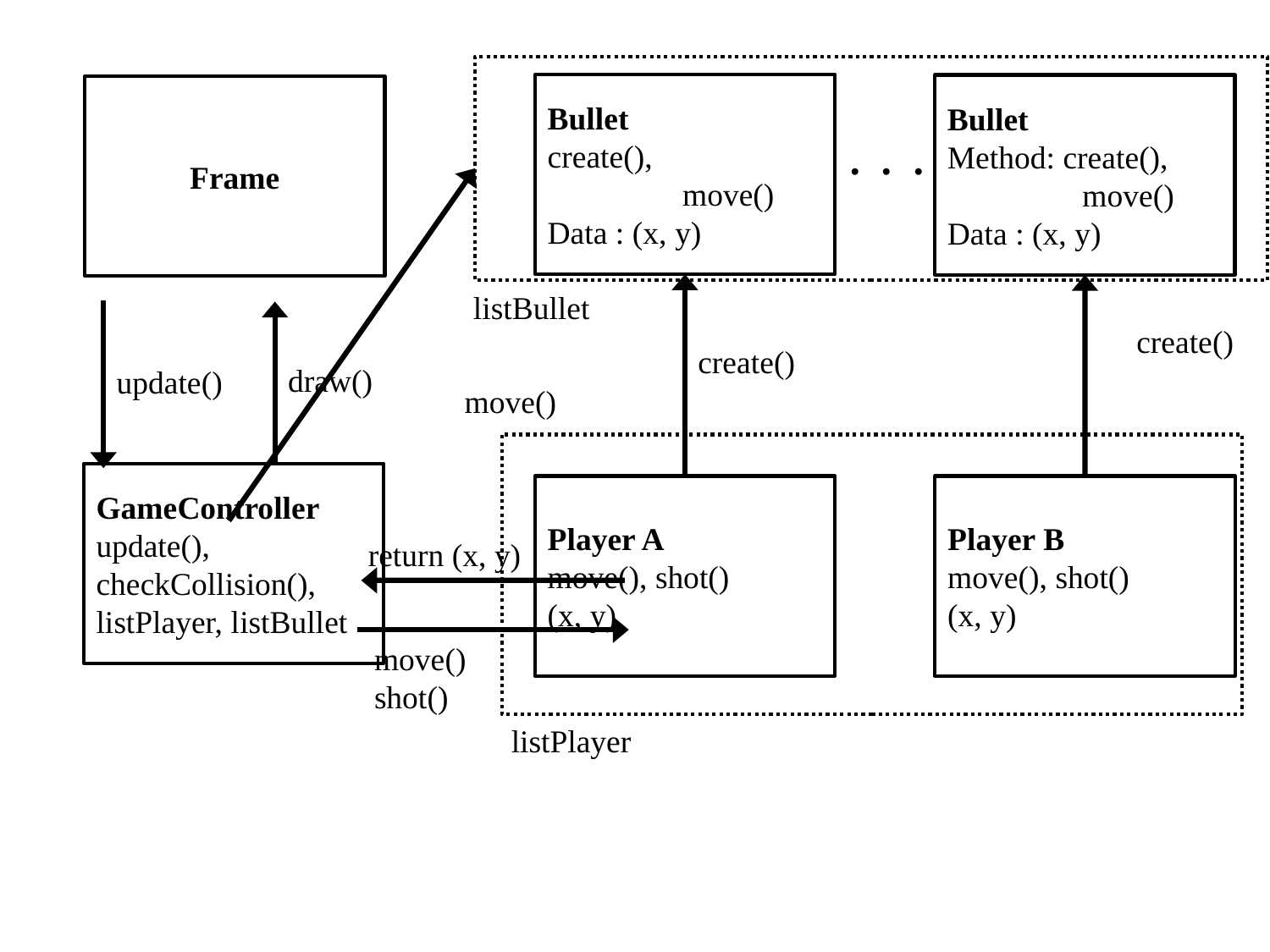

Bullet
create(),
	 move()
Data : (x, y)
Bullet
Method: create(),
	 move()
Data : (x, y)
Frame
・・・
listBullet
create()
create()
draw()
update()
move()

GameController
update(), checkCollision(),
listPlayer, listBullet
Player A
move(), shot()
(x, y)
Player B
move(), shot()
(x, y)
return (x, y)
move()
shot()
listPlayer